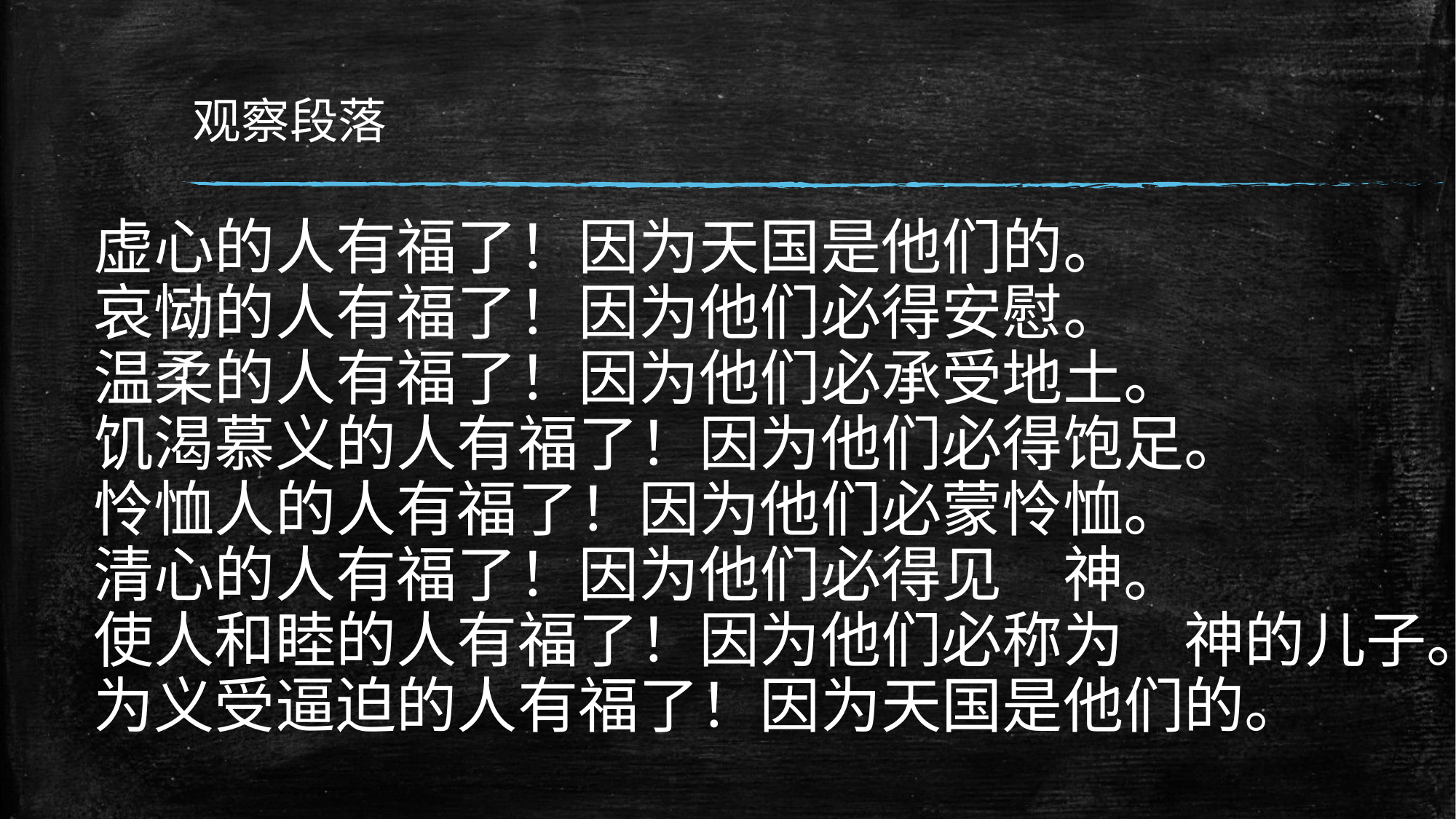

# 观察段落
虚心的人有福了！因为天国是他们的。
哀恸的人有福了！因为他们必得安慰。
温柔的人有福了！因为他们必承受地土。
饥渴慕义的人有福了！因为他们必得饱足。
怜恤人的人有福了！因为他们必蒙怜恤。
清心的人有福了！因为他们必得见　神。
使人和睦的人有福了！因为他们必称为　神的儿子。为义受逼迫的人有福了！因为天国是他们的。